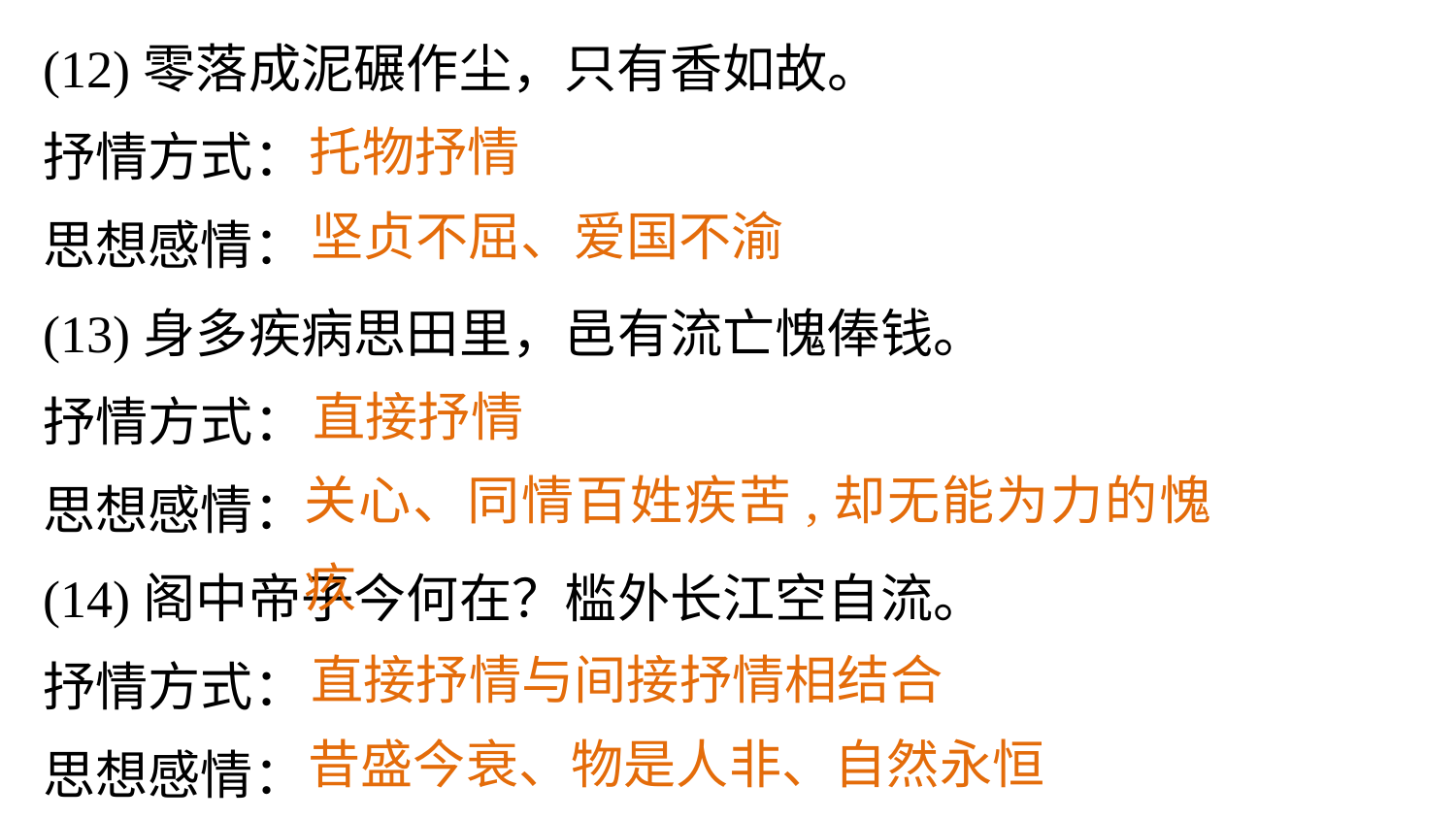

(12)零落成泥碾作尘，只有香如故。
抒情方式：
思想感情：
(13)身多疾病思田里，邑有流亡愧俸钱。
抒情方式：
思想感情：
(14)阁中帝子今何在？槛外长江空自流。
抒情方式：
思想感情：
托物抒情
坚贞不屈、爱国不渝
直接抒情
关心、同情百姓疾苦,却无能为力的愧疚
直接抒情与间接抒情相结合
昔盛今衰、物是人非、自然永恒